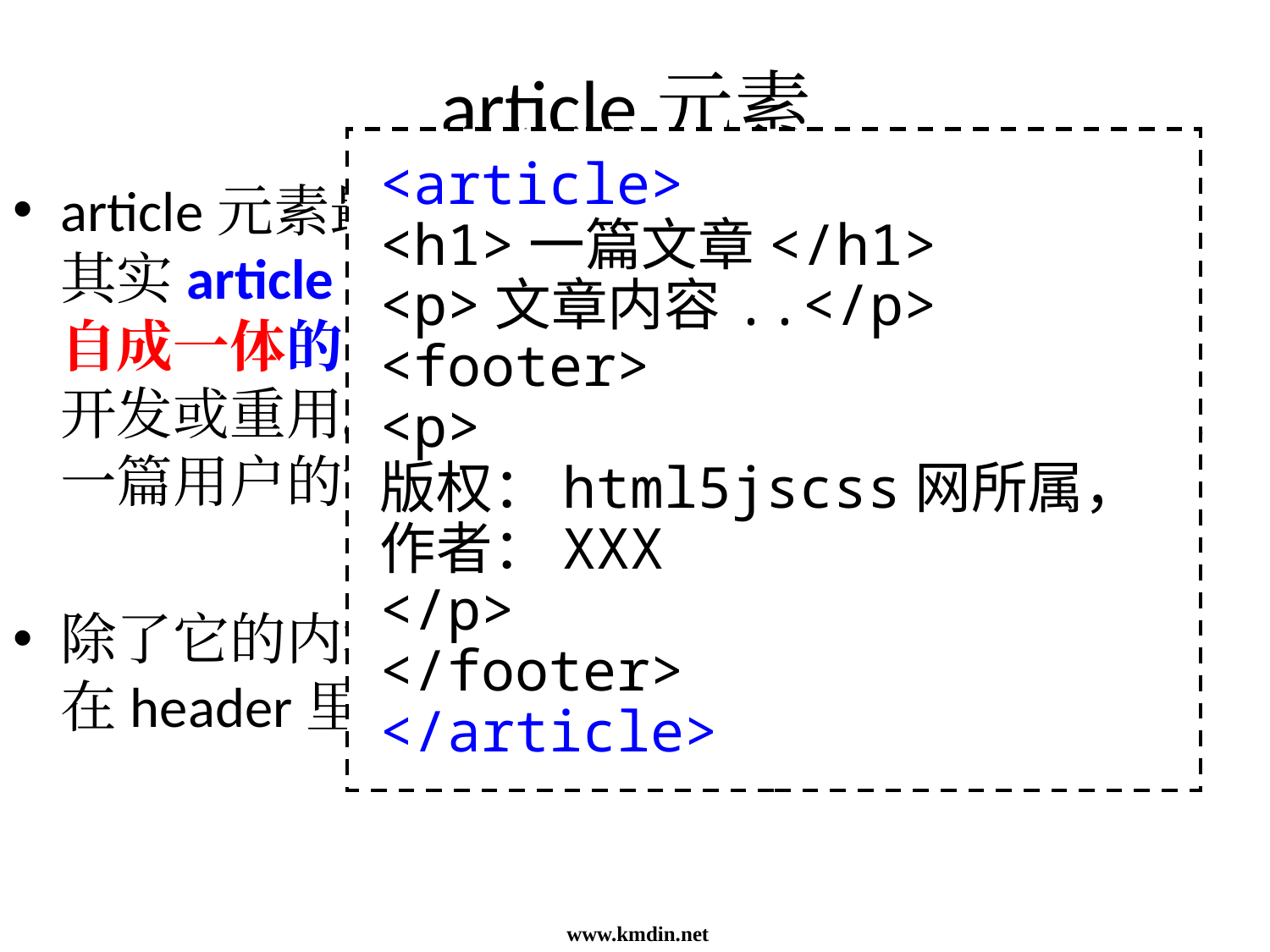

# article元素
<article>
<h1>一篇文章</h1>
<p>文章内容..</p>
<footer>
<p>
版权：html5jscss网所属，作者：XXX
</p>
</footer>
</article>
article元素最容易跟section和div容易混淆，其实article代表一个在文档，页面或者网站中自成一体的内容，其目的是为了让开发者独立开发或重用。譬如论坛的帖子，博客上的文章，一篇用户的评论，一个互动的widget小工具

除了它的内容，article会有一个标题（通常会在header里），会有一个footer页脚。